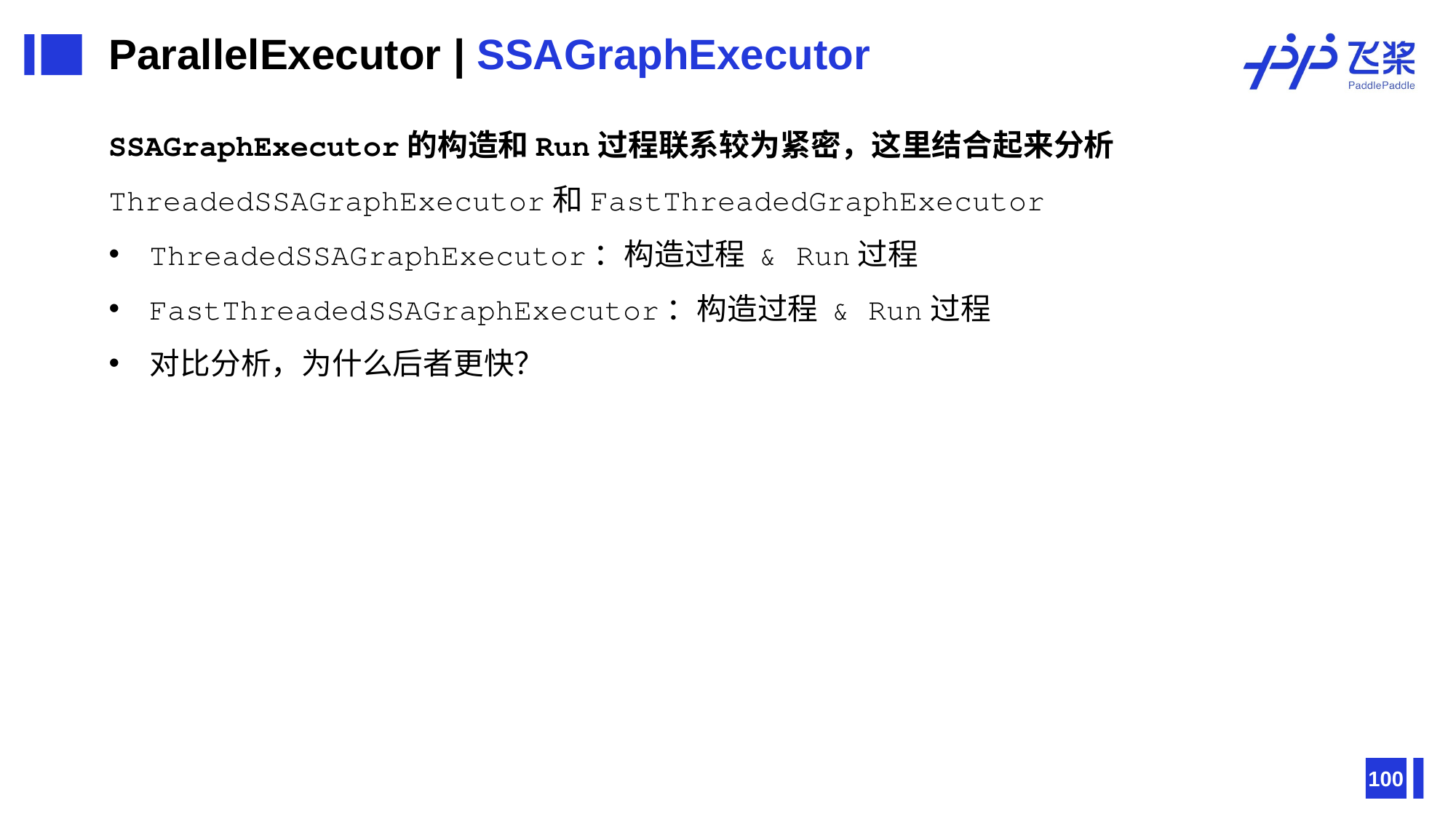

ParallelExecutor | SSAGraphExecutor
SSAGraphExecutor的构造和Run过程联系较为紧密，这里结合起来分析
ThreadedSSAGraphExecutor和FastThreadedGraphExecutor
ThreadedSSAGraphExecutor：构造过程 & Run过程
FastThreadedSSAGraphExecutor：构造过程 & Run过程
对比分析，为什么后者更快？
100